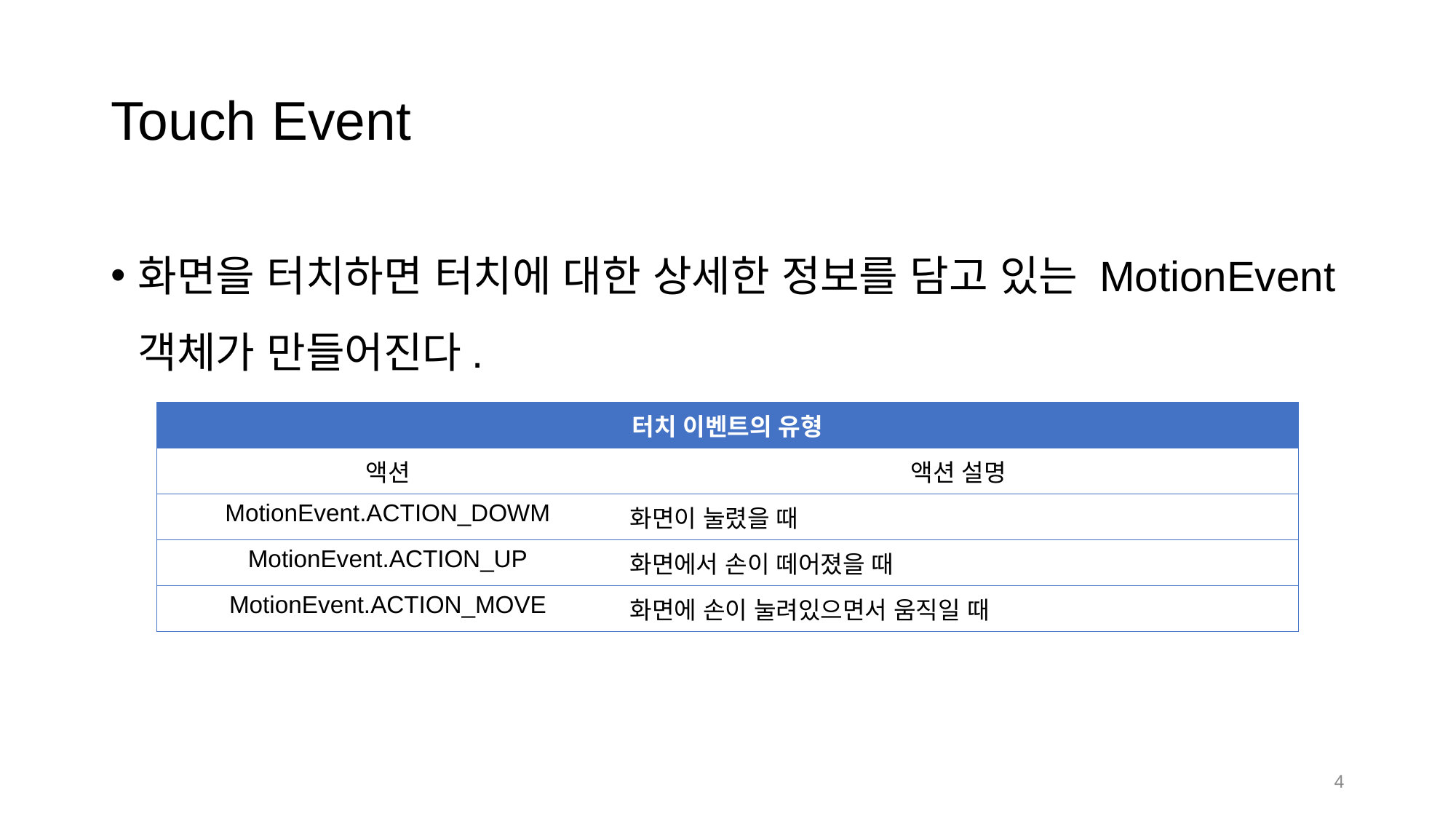

# Touch Event
화면을 터치하면 터치에 대한 상세한 정보를 담고 있는 MotionEvent 객체가 만들어진다.
| 터치 이벤트의 유형 |  |
| --- | --- |
| 액션 | 액션 설명 |
| MotionEvent.ACTION\_DOWM | 화면이 눌렸을 때 |
| MotionEvent.ACTION\_UP | 화면에서 손이 떼어졌을 때 |
| MotionEvent.ACTION\_MOVE | 화면에 손이 눌려있으면서 움직일 때 |
4